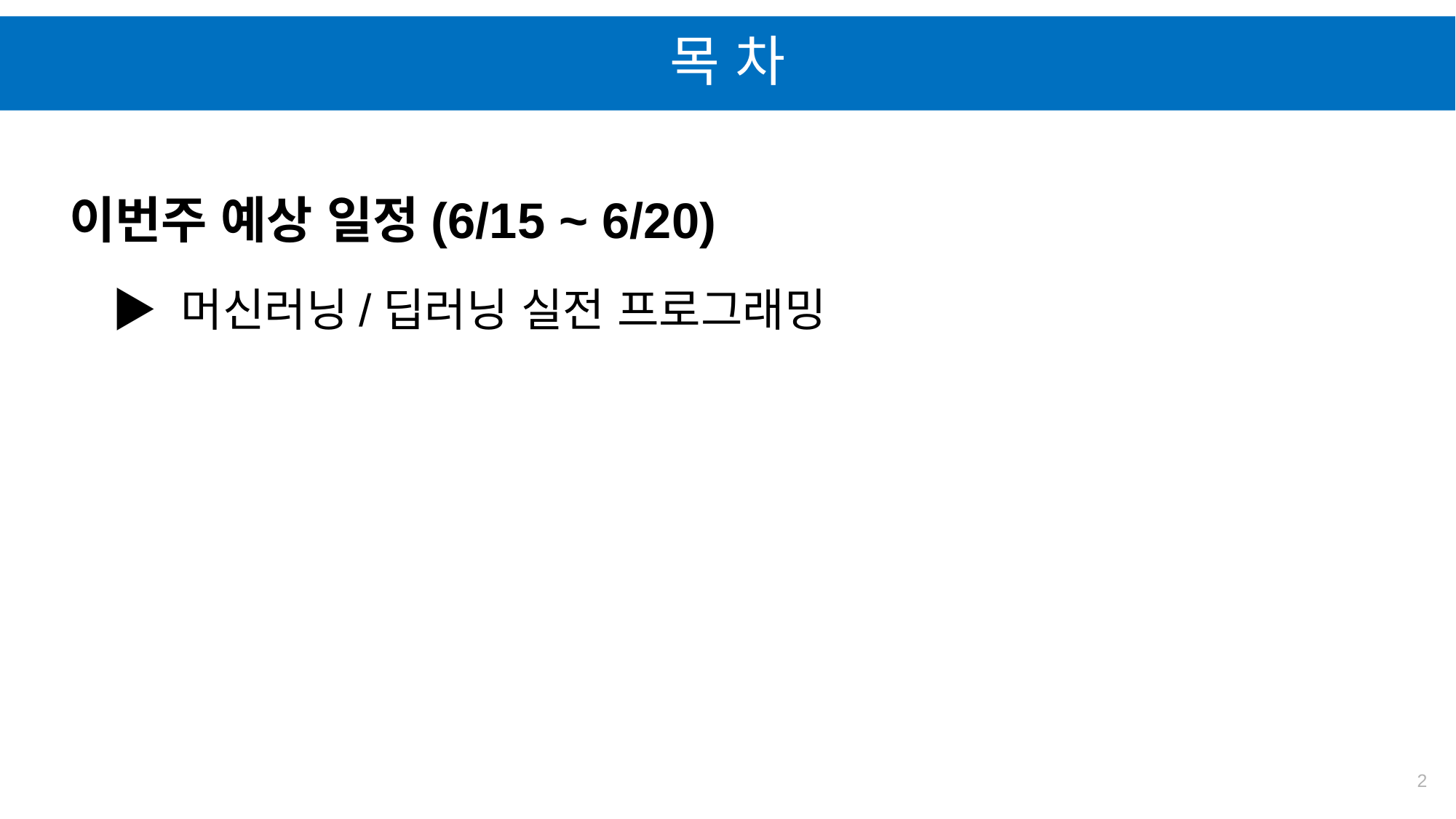

# 목 차
이번주 예상 일정(6/15 ~ 6/20)
▶ 머신러닝/딥러닝 실전 프로그래밍
2